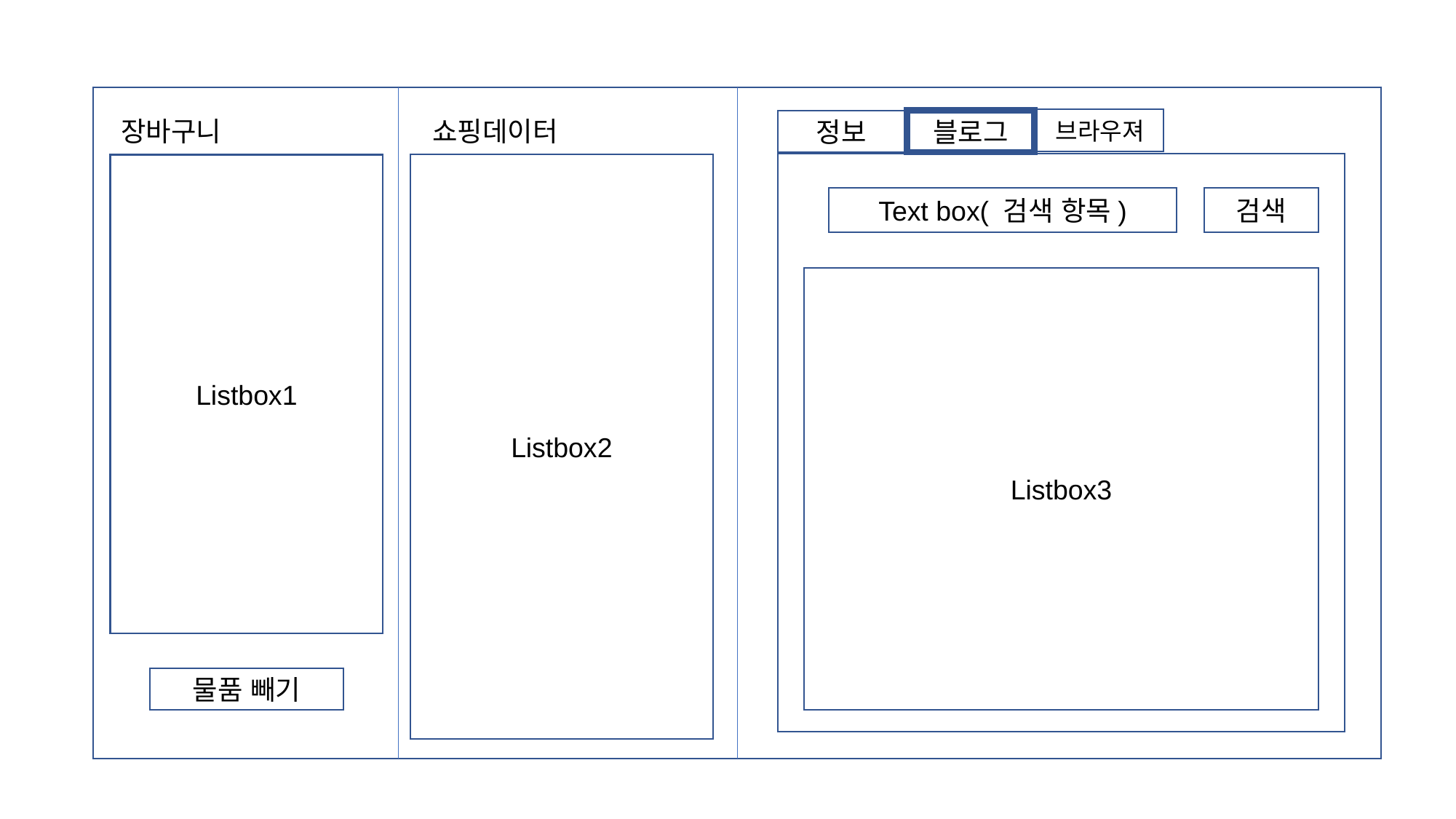

장바구니
쇼핑데이터
브라우져
정보
블로그

Listbox1
Listbox2
Text box( 검색 항목)
검색
Listbox3
물품 빼기